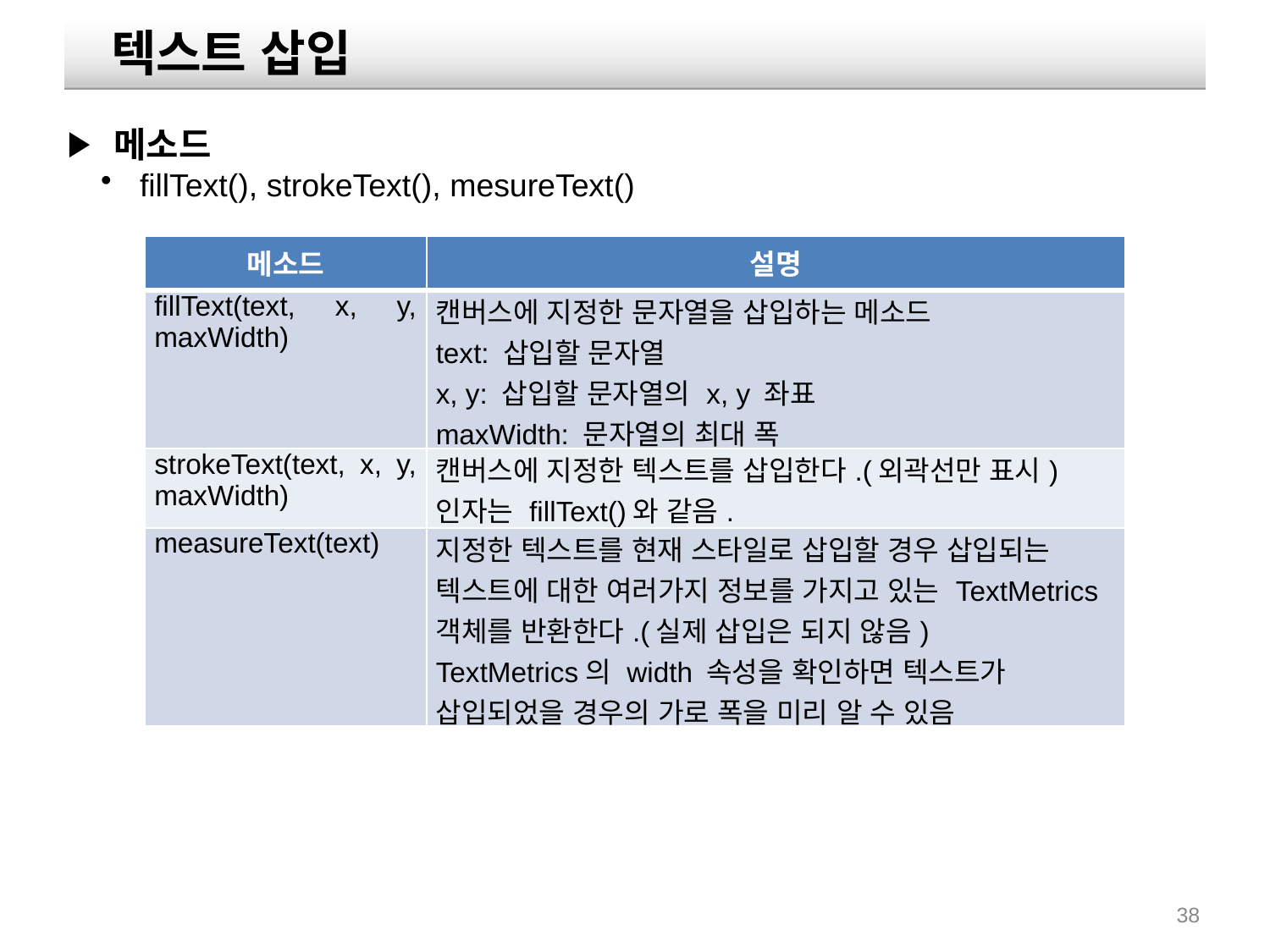

텍스트 삽입
 메소드
 fillText(), strokeText(), mesureText()
| 메소드 | 설명 |
| --- | --- |
| fillText(text, x, y, maxWidth) | 캔버스에 지정한 문자열을 삽입하는 메소드 text: 삽입할 문자열 x, y: 삽입할 문자열의 x, y 좌표 maxWidth: 문자열의 최대 폭 |
| strokeText(text, x, y, maxWidth) | 캔버스에 지정한 텍스트를 삽입한다.(외곽선만 표시) 인자는 fillText()와 같음. |
| measureText(text) | 지정한 텍스트를 현재 스타일로 삽입할 경우 삽입되는 텍스트에 대한 여러가지 정보를 가지고 있는 TextMetrics 객체를 반환한다.(실제 삽입은 되지 않음) TextMetrics의 width 속성을 확인하면 텍스트가 삽입되었을 경우의 가로 폭을 미리 알 수 있음 |
38